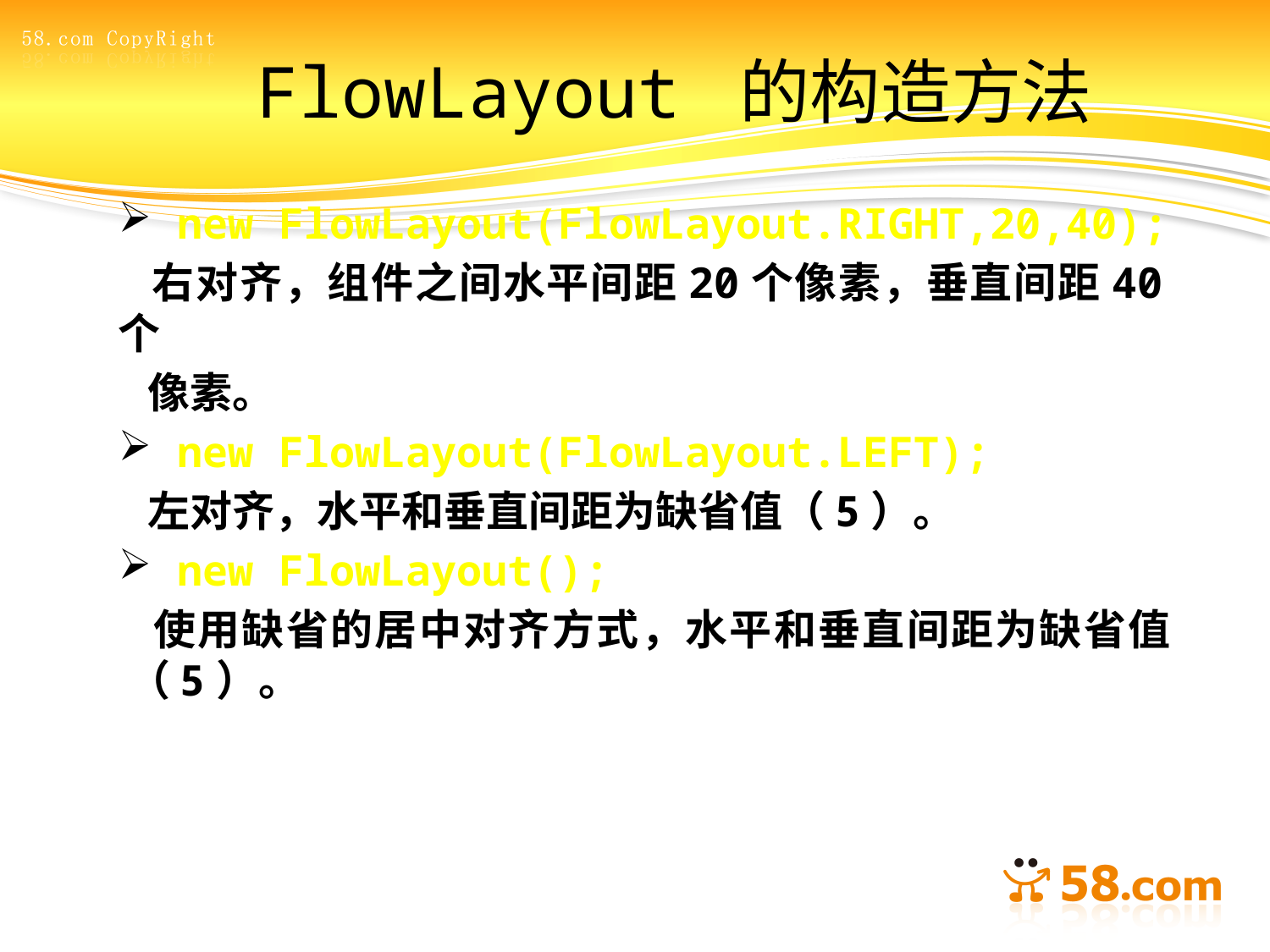

# FlowLayout 的构造方法
 new FlowLayout(FlowLayout.RIGHT,20,40);
  右对齐，组件之间水平间距20个像素，垂直间距40个
  像素。
 new FlowLayout(FlowLayout.LEFT);
  左对齐，水平和垂直间距为缺省值（5）。
 new FlowLayout();
  使用缺省的居中对齐方式，水平和垂直间距为缺省值
 （5）。